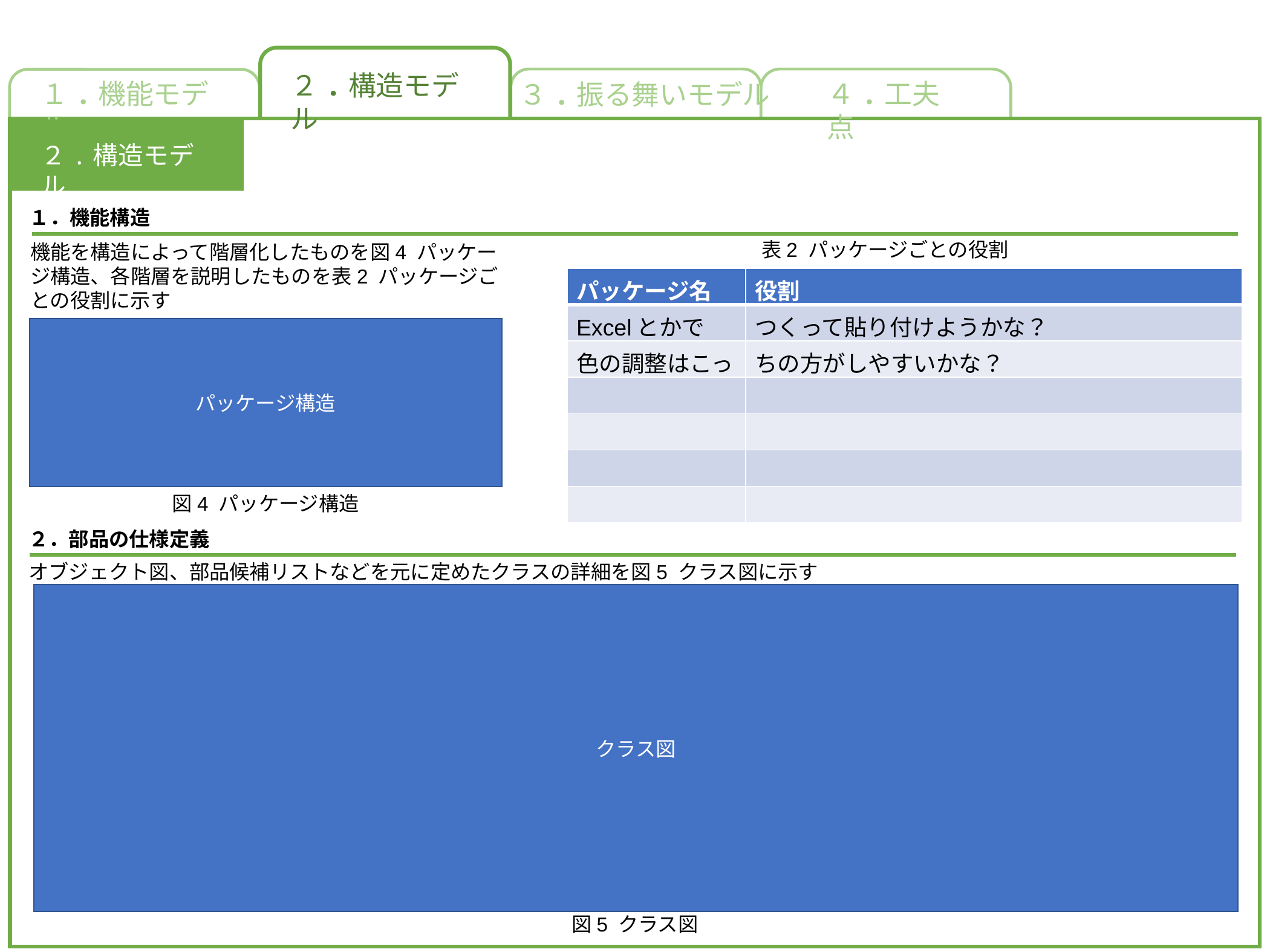

２.構造モデル

４.工夫点
１.機能モデル
３.振る舞いモデル

２.構造モデル
１．機能構造
表2 パッケージごとの役割
機能を構造によって階層化したものを図4 パッケージ構造、各階層を説明したものを表2 パッケージごとの役割に示す
| パッケージ名 | 役割 |
| --- | --- |
| Excelとかで | つくって貼り付けようかな？ |
| 色の調整はこっ | ちの方がしやすいかな？ |
|  |  |
|  |  |
|  |  |
|  |  |
パッケージ構造
図4 パッケージ構造
２．部品の仕様定義
オブジェクト図、部品候補リストなどを元に定めたクラスの詳細を図5 クラス図に示す
クラス図
図5 クラス図